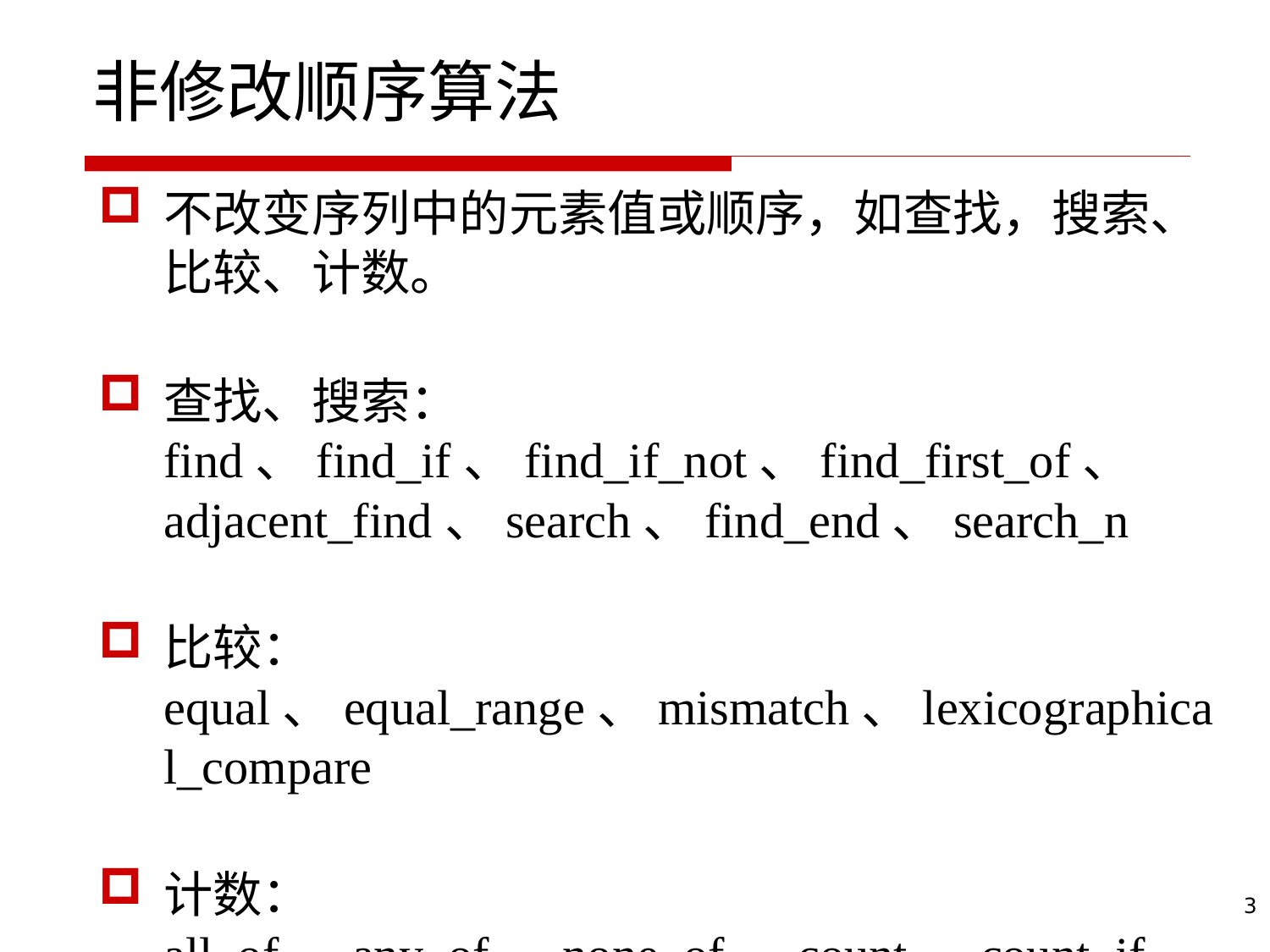

# 非修改顺序算法
不改变序列中的元素值或顺序，如查找，搜索、比较、计数。

查找、搜索：find、find_if、find_if_not、find_first_of、     adjacent_find、search、find_end、search_n

比较：equal、equal_range、mismatch、lexicographical_compare

计数：all_of、any_of、none_of、count、count_if、
     accumulate

3